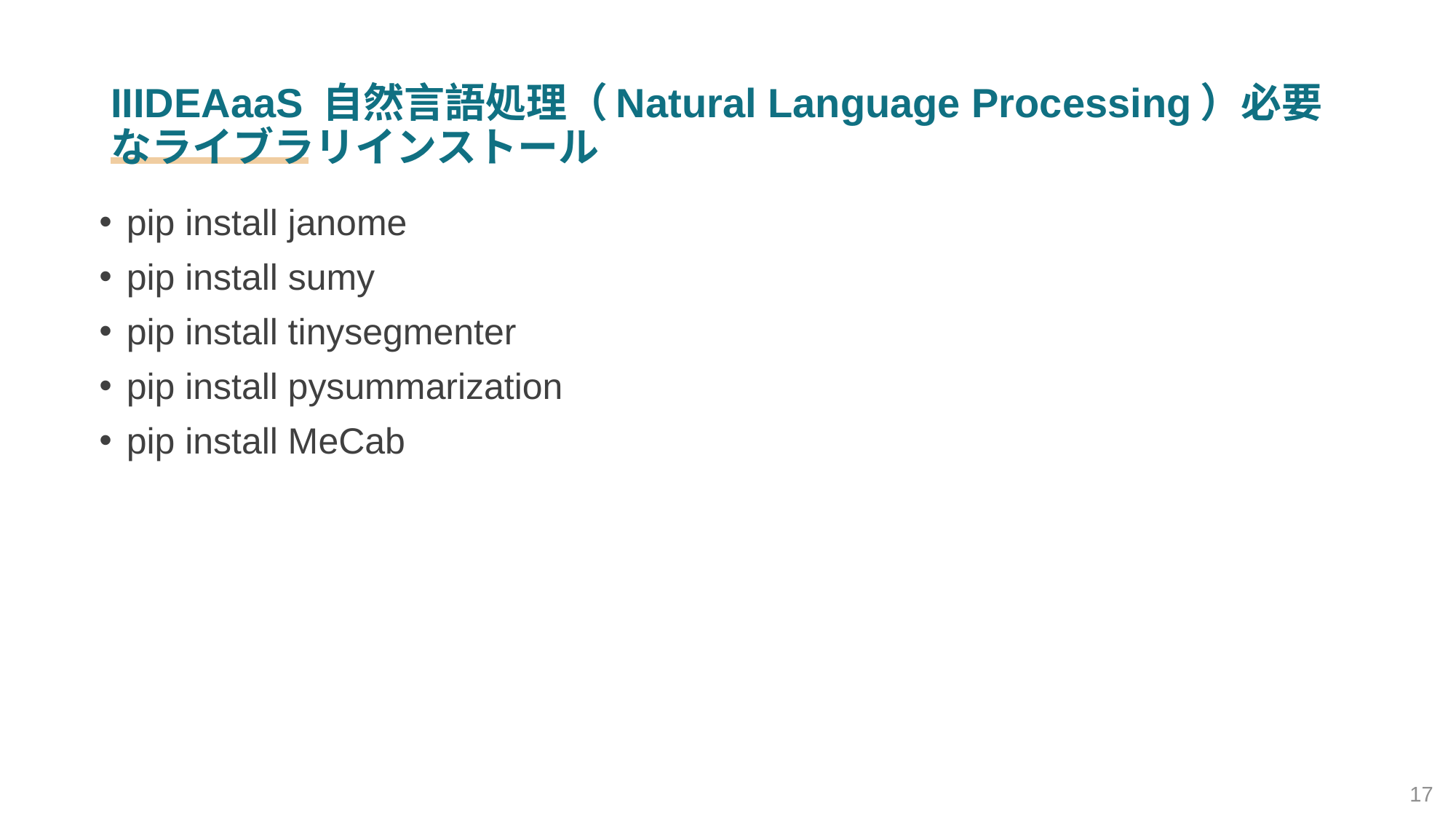

# IIIDEAaaS 自然言語処理（Natural Language Processing）必要なライブラリインストール
pip install janome
pip install sumy
pip install tinysegmenter
pip install pysummarization
pip install MeCab

17